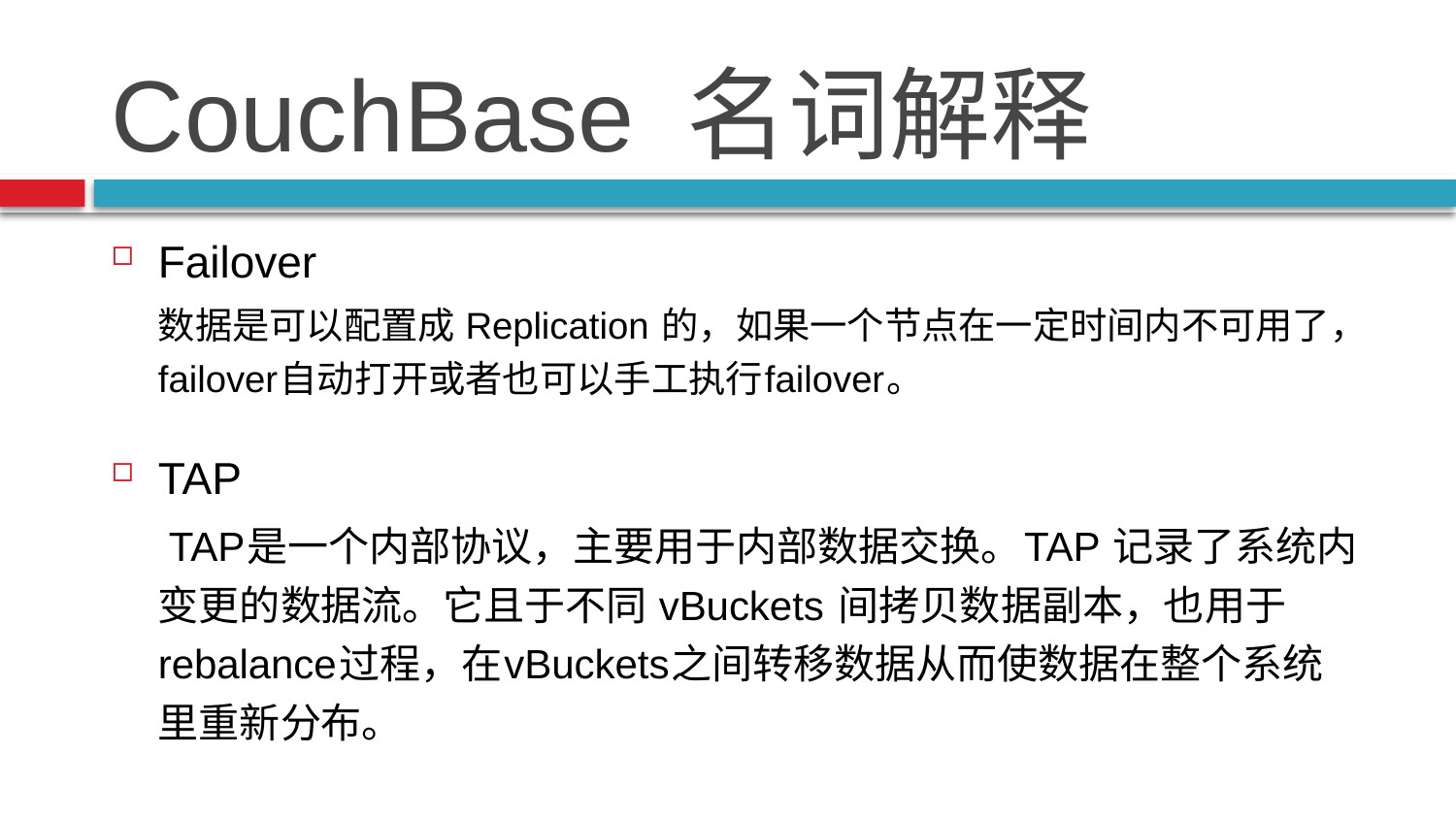

# CouchBase 名词解释
Failover
数据是可以配置成 Replication 的，如果一个节点在一定时间内不可用了，failover自动打开或者也可以手工执行failover。
TAP
 TAP是一个内部协议，主要用于内部数据交换。TAP 记录了系统内变更的数据流。它且于不同 vBuckets 间拷贝数据副本，也用于rebalance过程，在vBuckets之间转移数据从而使数据在整个系统里重新分布。